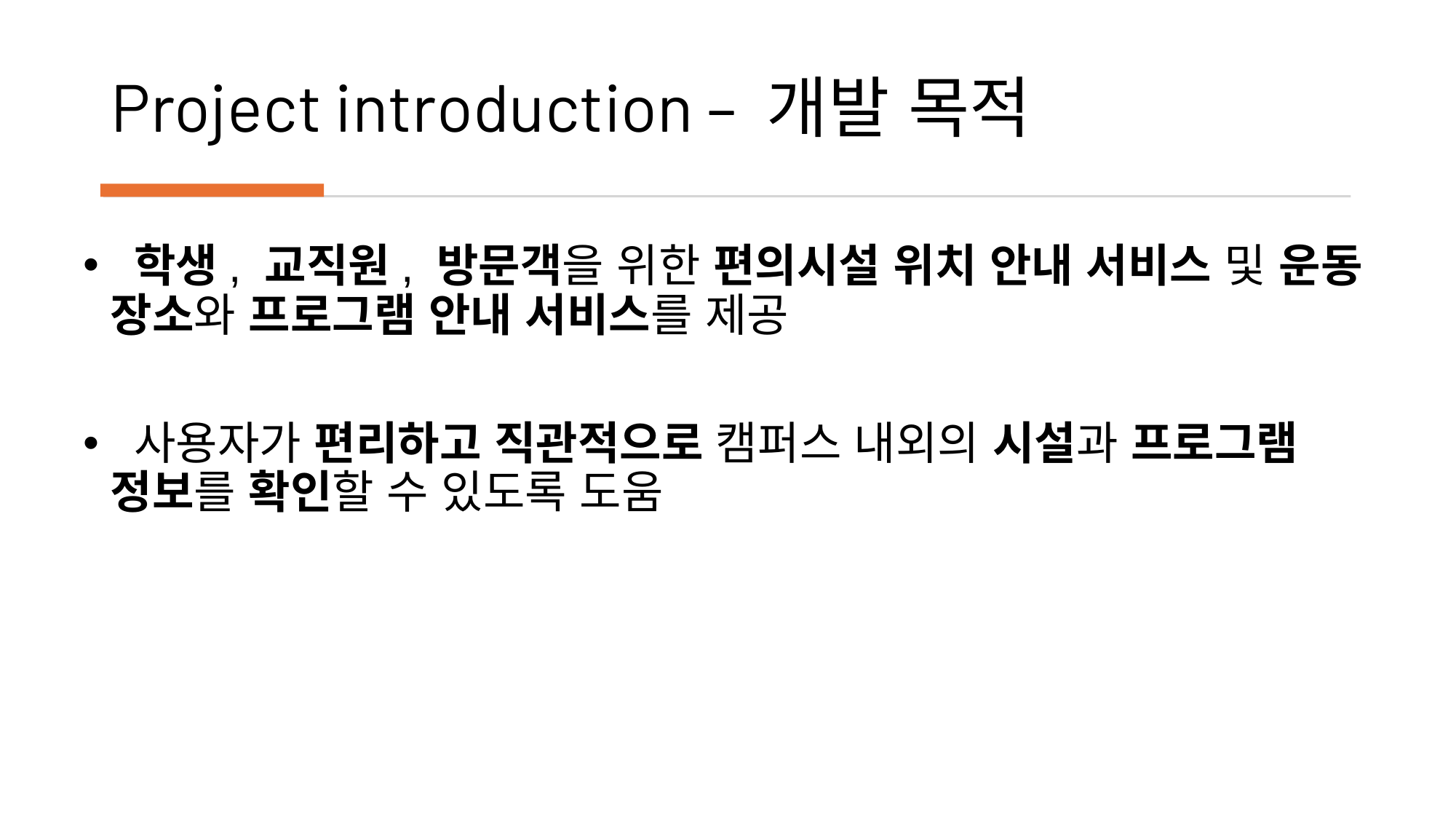

# Project introduction – 개발 목적

 학생, 교직원, 방문객을 위한 편의시설 위치 안내 서비스 및 운동 장소와 프로그램 안내 서비스를 제공

 사용자가 편리하고 직관적으로 캠퍼스 내외의 시설과 프로그램 정보를 확인할 수 있도록 도움